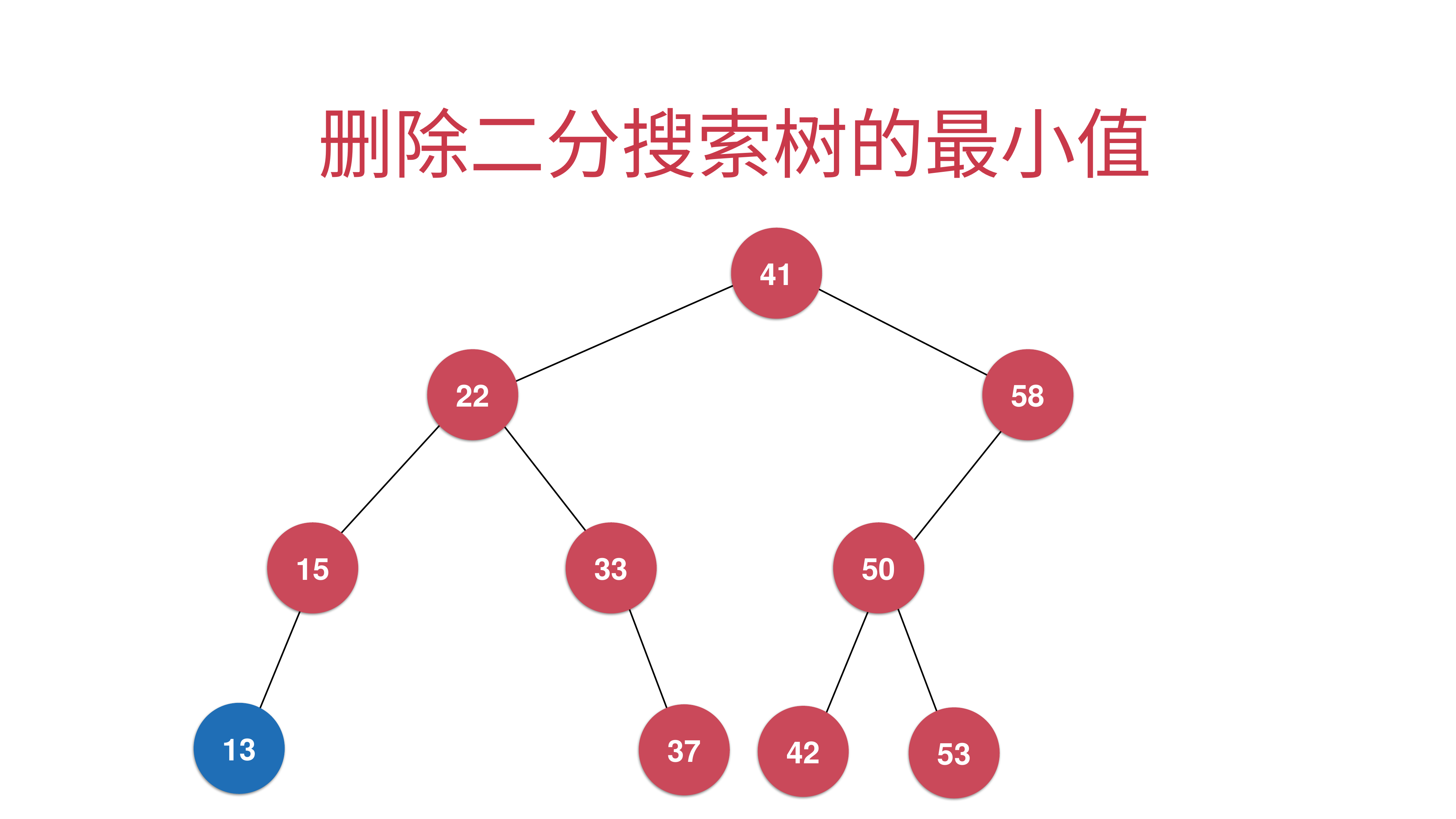

# 删除二分搜索树的最小值
41

22
58

15
33
50

13

37
42
53